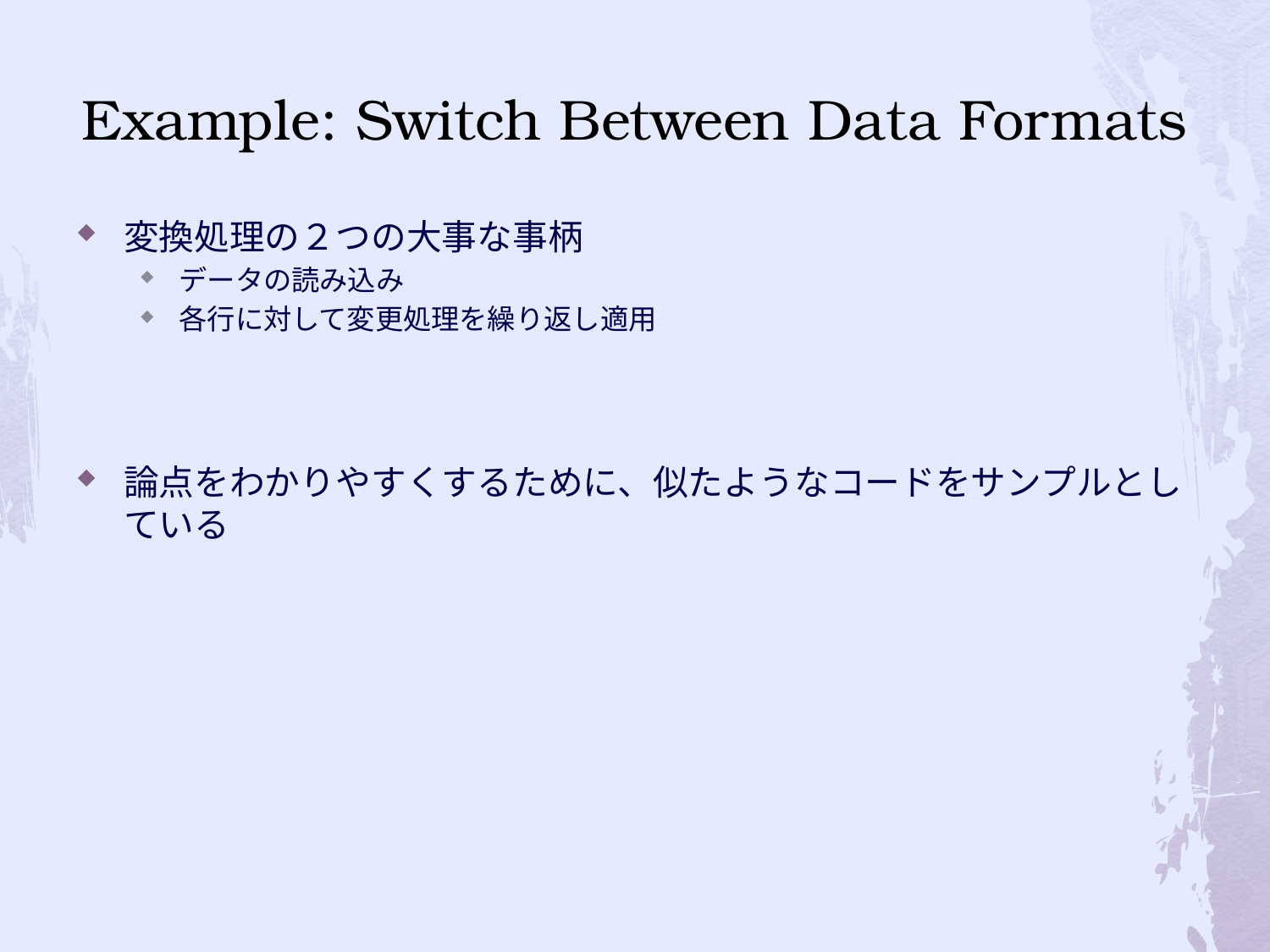

# Example: Switch Between Data Formats
変換処理の２つの大事な事柄
データの読み込み
各行に対して変更処理を繰り返し適用

論点をわかりやすくするために、似たようなコードをサンプルとしている